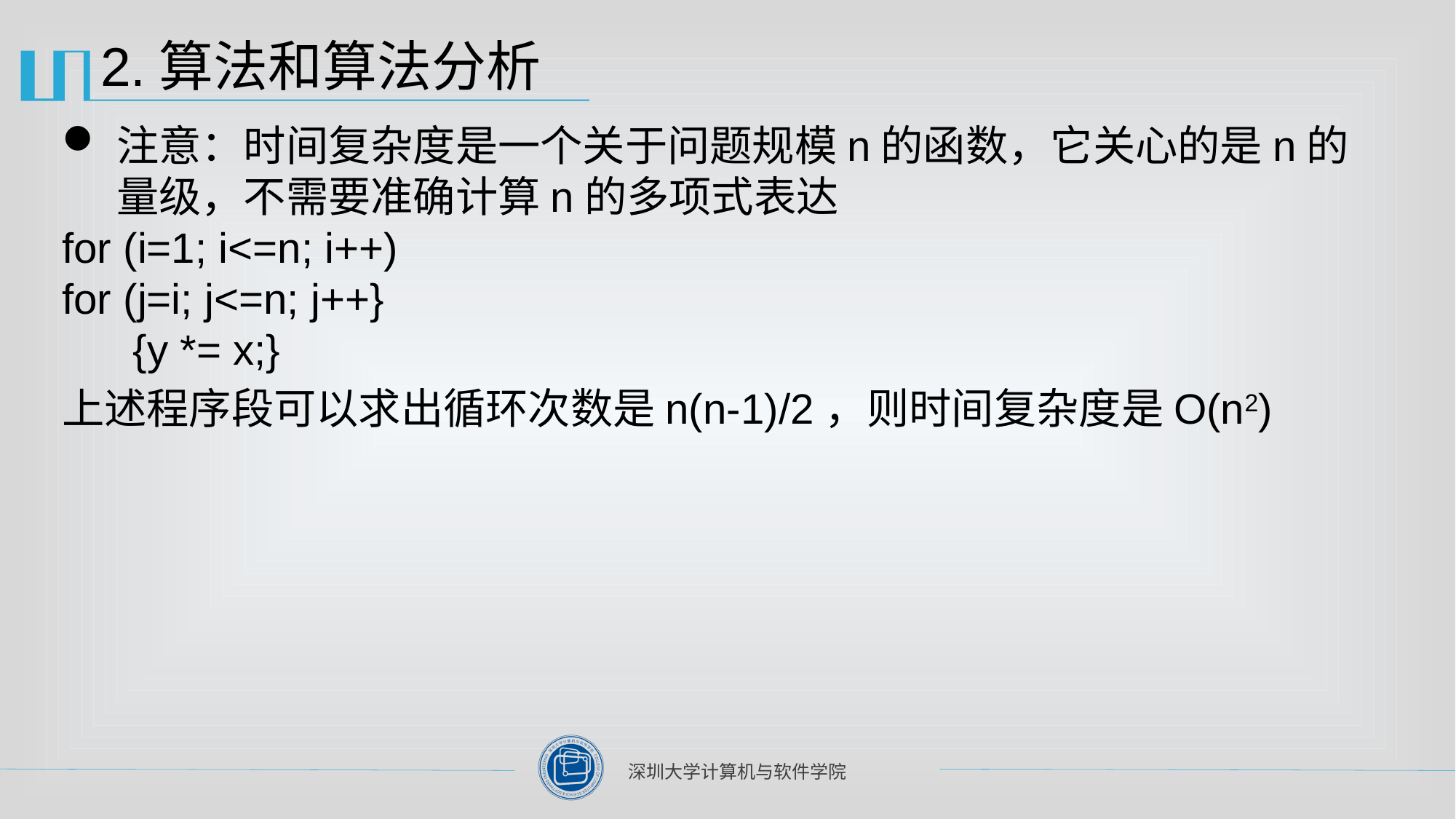

# 2.算法和算法分析
注意：时间复杂度是一个关于问题规模n的函数，它关心的是n的量级，不需要准确计算n的多项式表达
for (i=1; i<=n; i++)
for (j=i; j<=n; j++}
      {y *= x;}
上述程序段可以求出循环次数是n(n-1)/2，则时间复杂度是O(n2)

29